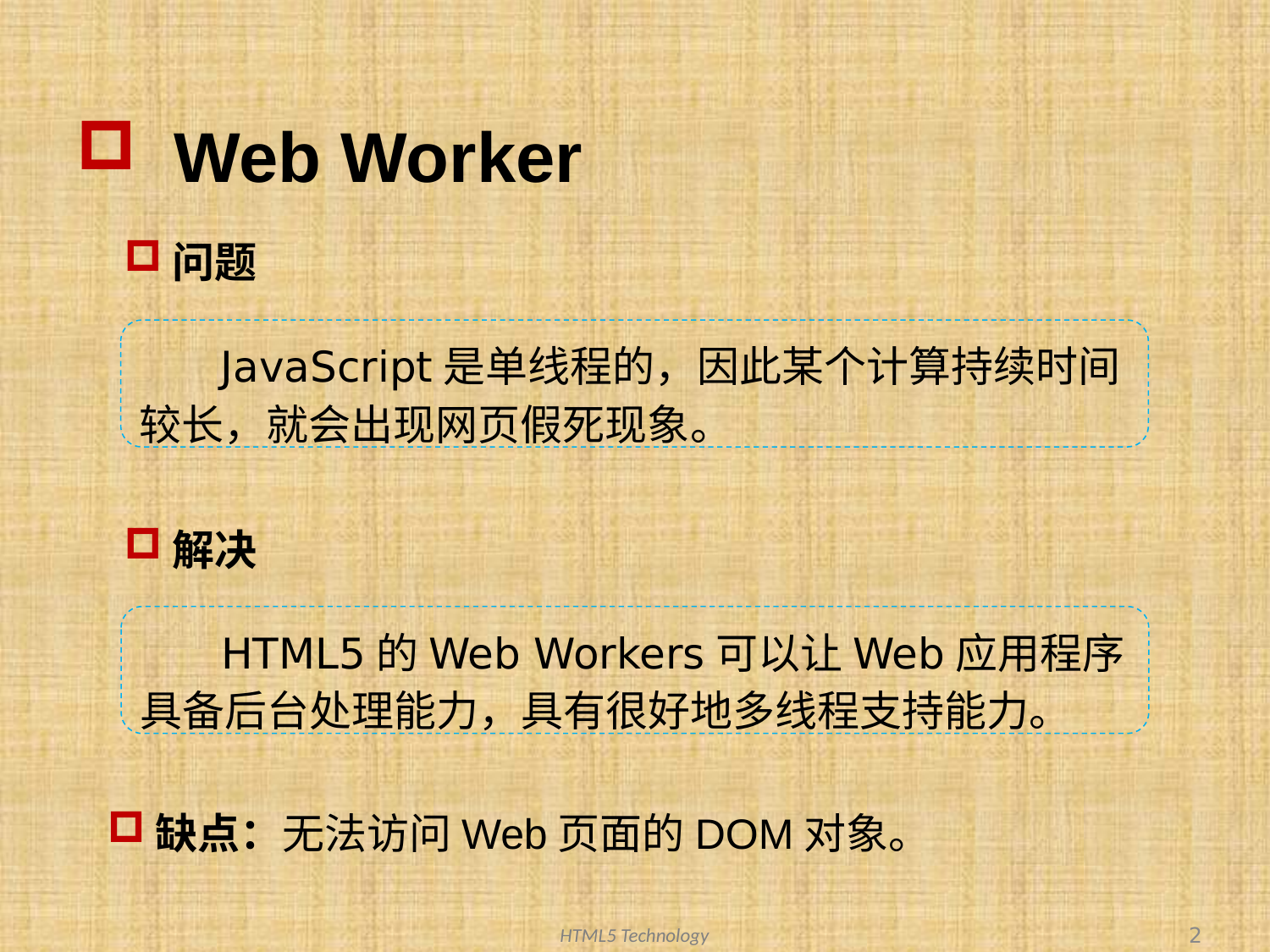

# Web Worker
问题
      JavaScript是单线程的，因此某个计算持续时间较长，就会出现网页假死现象。
解决
      HTML5的Web Workers可以让Web应用程序具备后台处理能力，具有很好地多线程支持能力。
缺点：无法访问Web页面的DOM对象。
2
HTML5 Technology